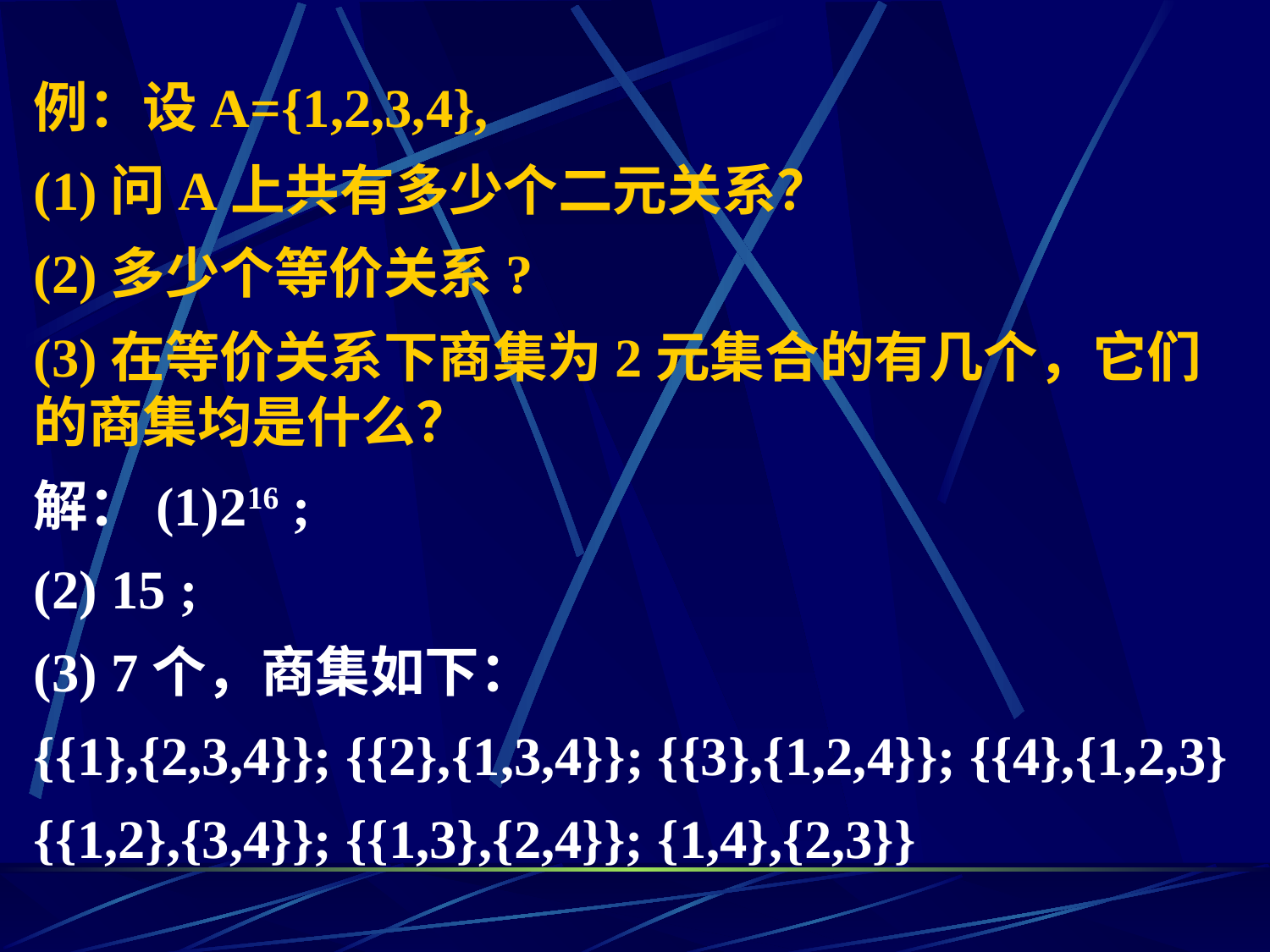

例：设A={1,2,3,4},
(1)问A上共有多少个二元关系？
(2)多少个等价关系?
(3)在等价关系下商集为2元集合的有几个，它们的商集均是什么？
解：(1)216 ;
(2) 15 ;
(3) 7个，商集如下：
{{1},{2,3,4}}; {{2},{1,3,4}}; {{3},{1,2,4}}; {{4},{1,2,3}
{{1,2},{3,4}}; {{1,3},{2,4}}; {1,4},{2,3}}